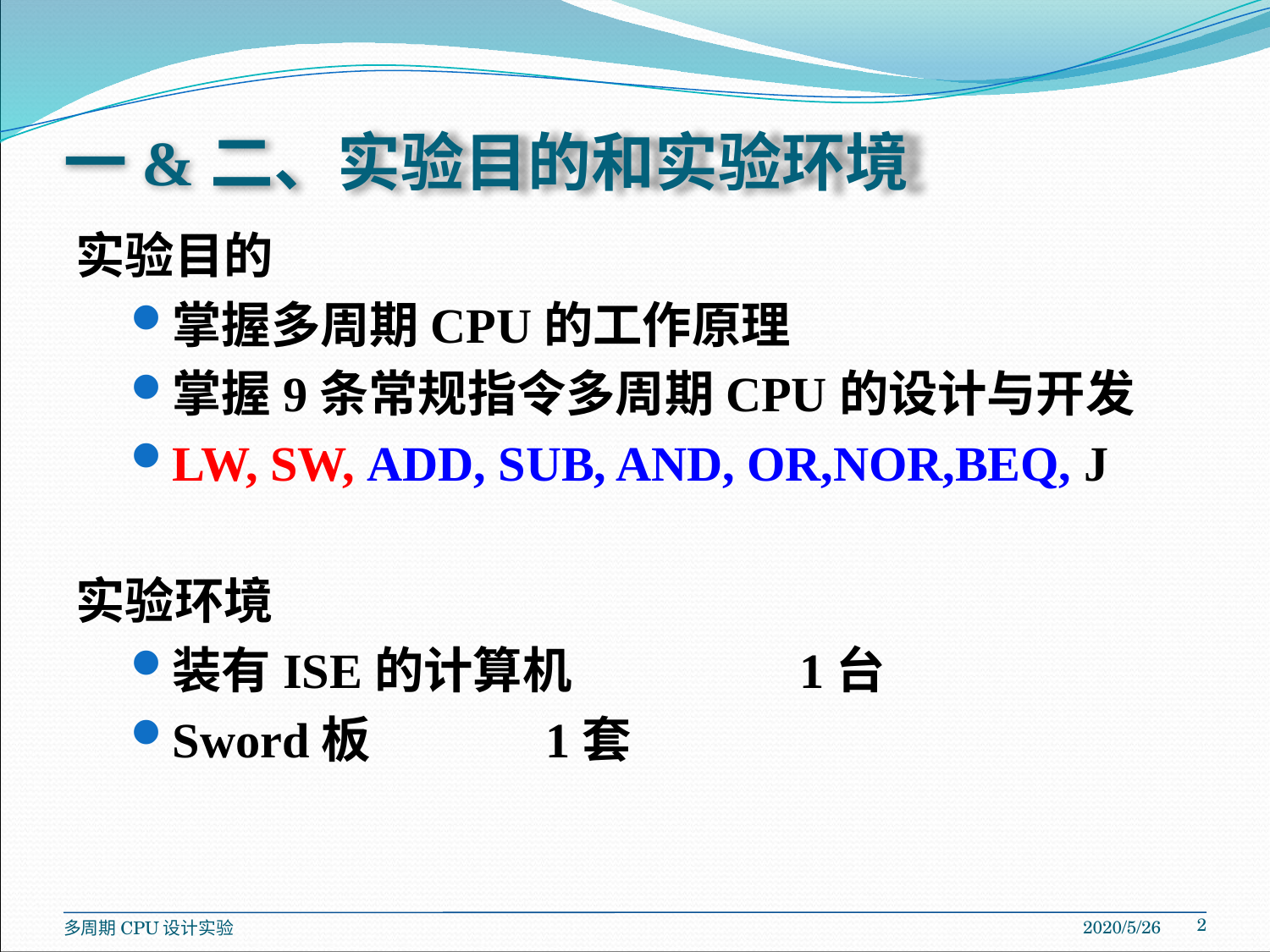

# 一&二、实验目的和实验环境
实验目的
掌握多周期CPU的工作原理
掌握9条常规指令多周期CPU的设计与开发
LW, SW, ADD, SUB, AND, OR,NOR,BEQ, J

实验环境
装有ISE的计算机 		1台
Sword板		1套
2020/5/26
2
多周期CPU设计实验